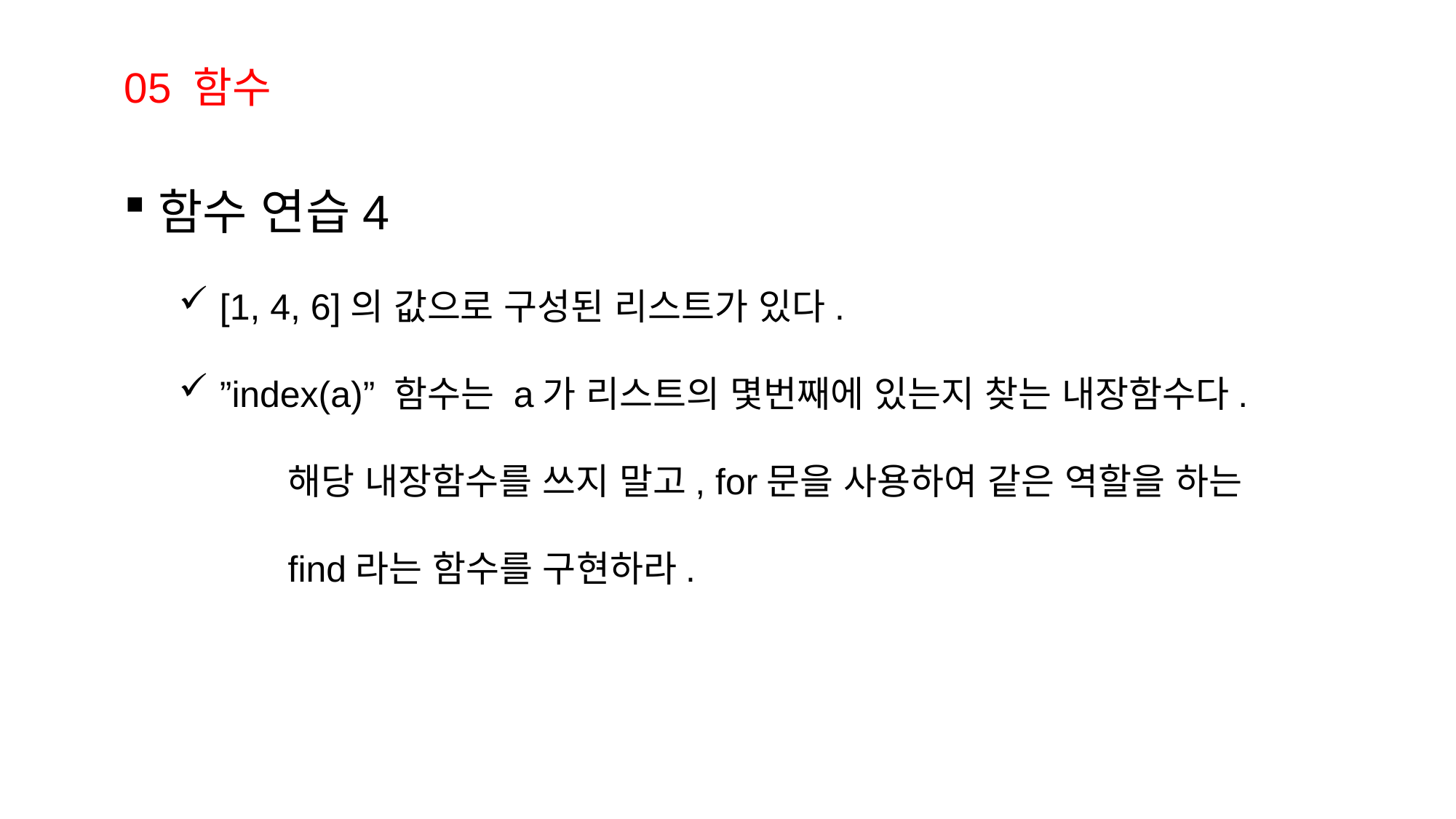

05 함수
함수 연습4
[1, 4, 6]의 값으로 구성된 리스트가 있다.
”index(a)” 함수는 a가 리스트의 몇번째에 있는지 찾는 내장함수다.
	해당 내장함수를 쓰지 말고, for문을 사용하여 같은 역할을 하는
	find라는 함수를 구현하라.